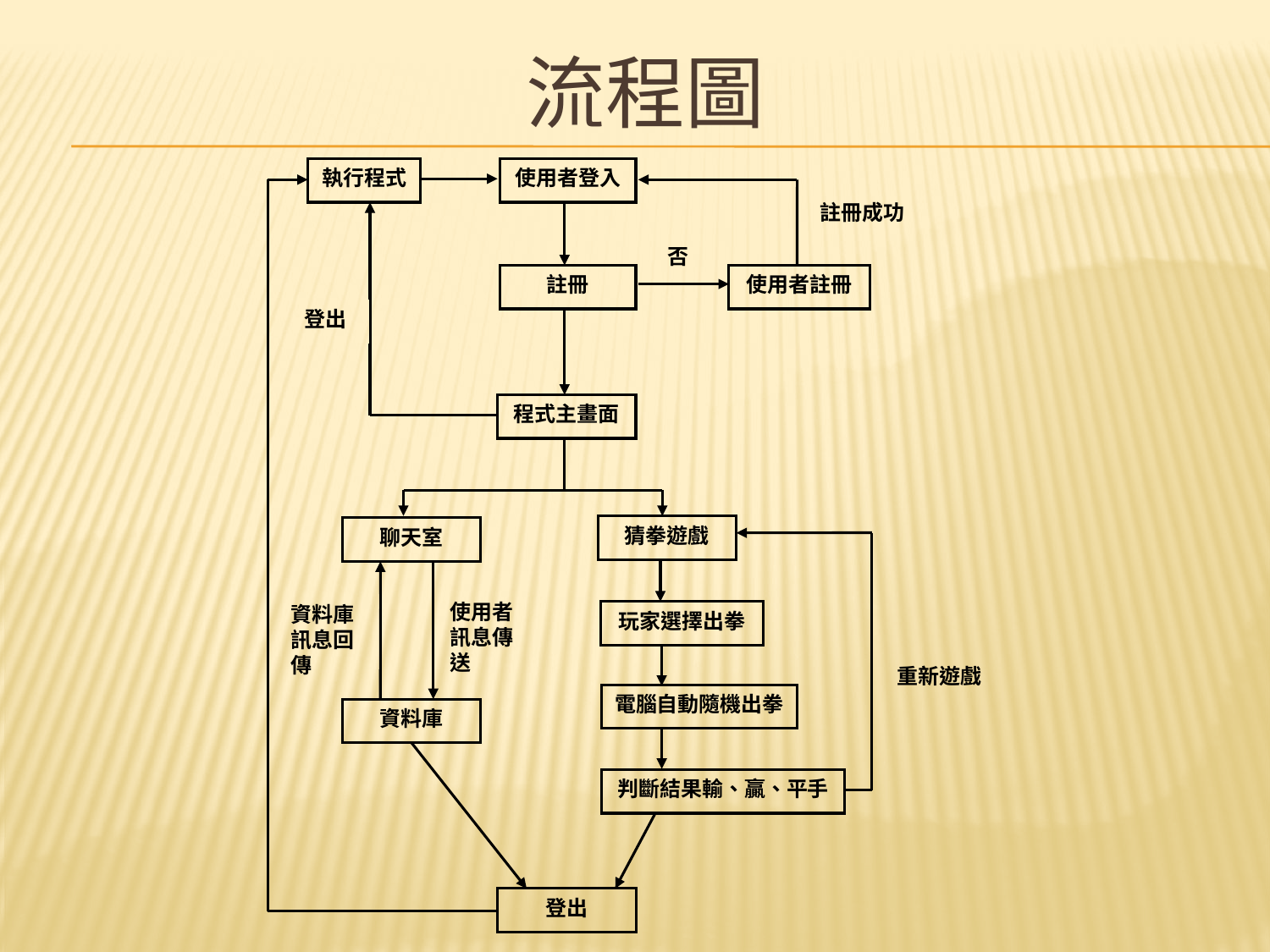

# 流程圖
執行程式
使用者登入
註冊成功
否
註冊
使用者註冊
登出
程式主畫面
猜拳遊戲
玩家選擇出拳
重新遊戲
電腦自動隨機出拳
判斷結果輸、贏、平手
聊天室
使用者訊息傳送
資料庫訊息回傳
資料庫
登出